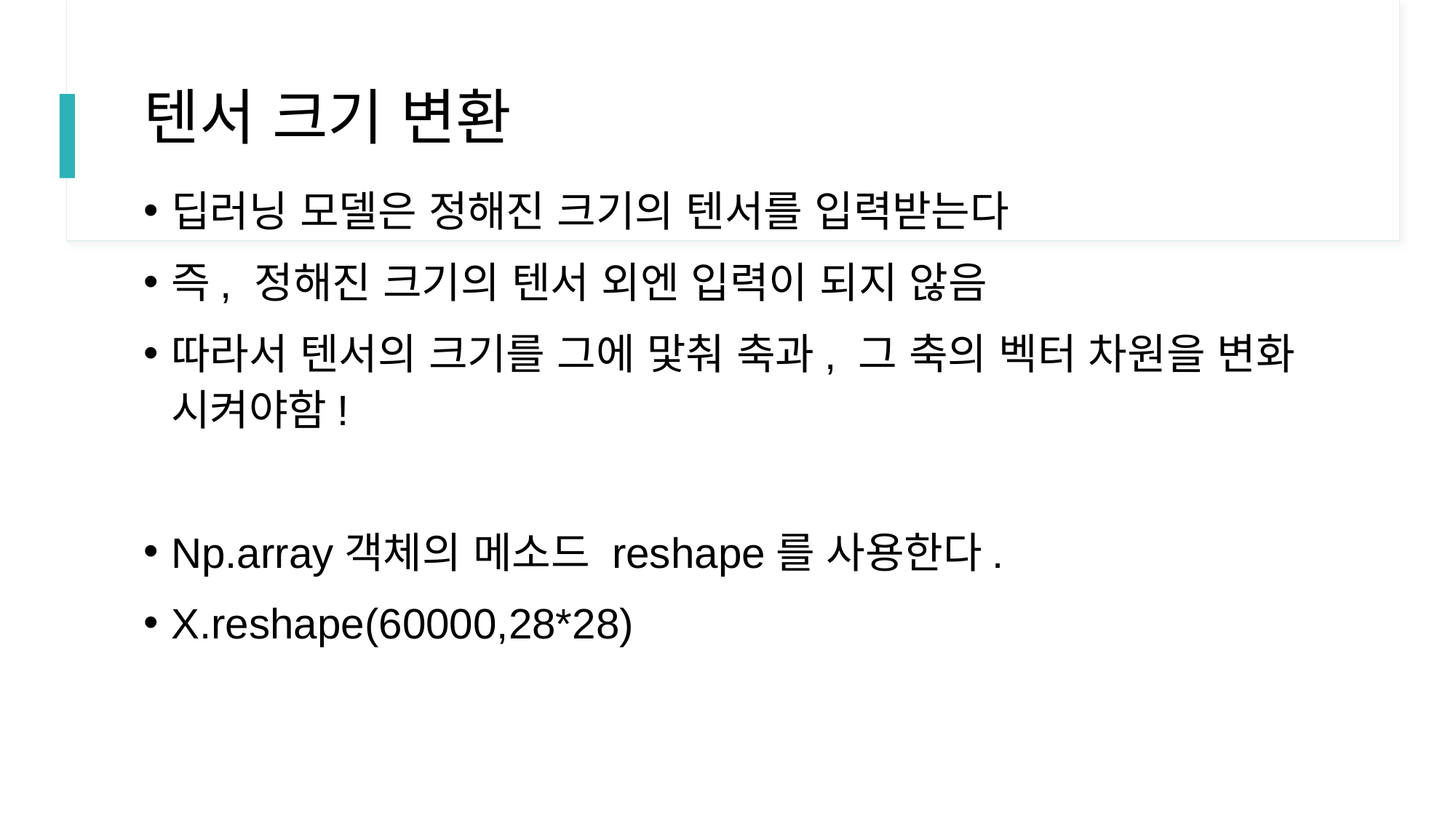

# 텐서 크기 변환
딥러닝 모델은 정해진 크기의 텐서를 입력받는다
즉, 정해진 크기의 텐서 외엔 입력이 되지 않음
따라서 텐서의 크기를 그에 맟춰 축과, 그 축의 벡터 차원을 변화 시켜야함!

Np.array객체의 메소드 reshape를 사용한다.
X.reshape(60000,28*28)